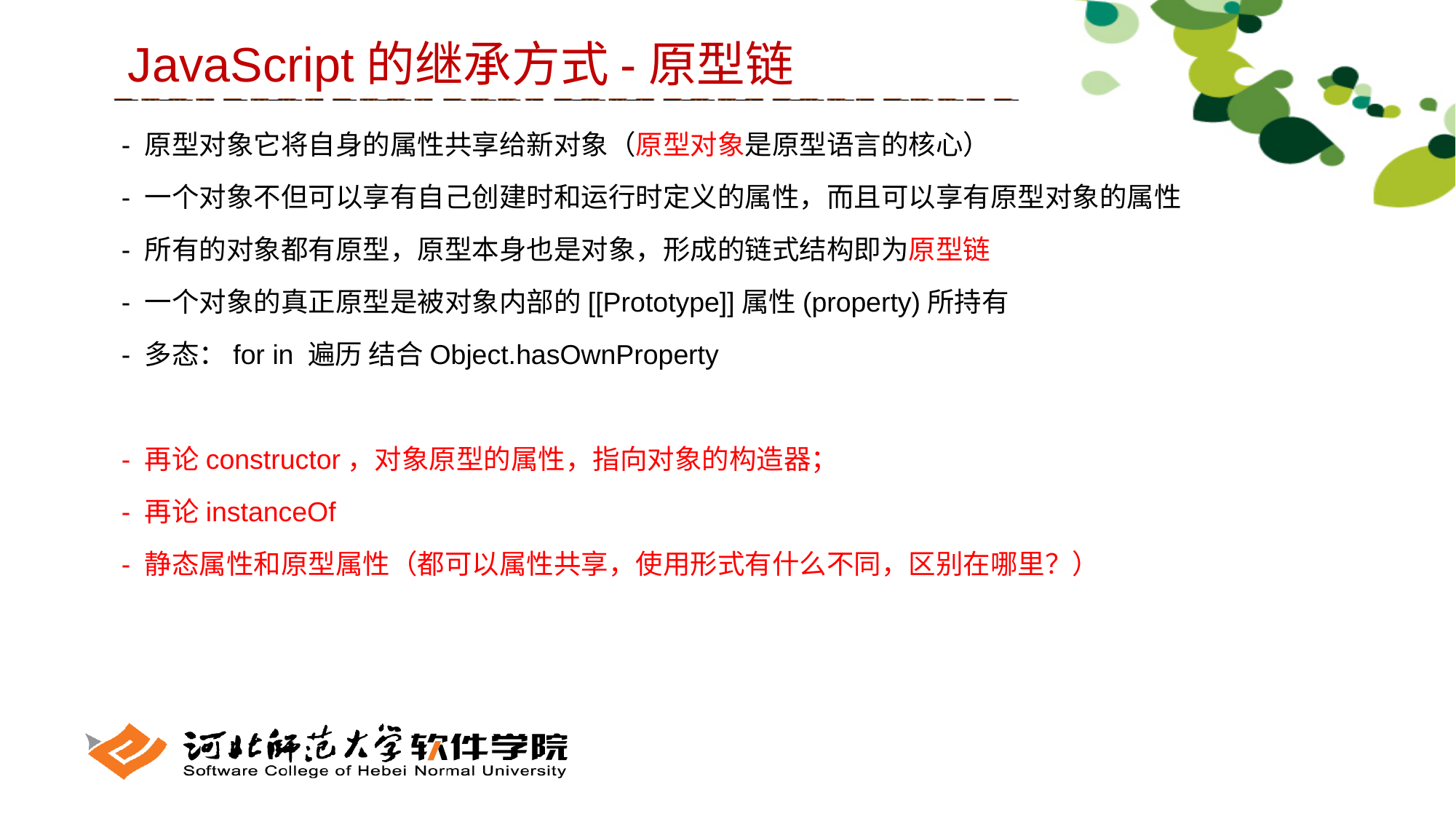

JavaScript的继承方式-原型链

- 原型对象它将自身的属性共享给新对象（原型对象是原型语言的核心）
- 一个对象不但可以享有自己创建时和运行时定义的属性，而且可以享有原型对象的属性
- 所有的对象都有原型，原型本身也是对象，形成的链式结构即为原型链
- 一个对象的真正原型是被对象内部的[[Prototype]]属性(property)所持有
- 多态：for in 遍历 结合Object.hasOwnProperty
- 再论constructor，对象原型的属性，指向对象的构造器；
- 再论instanceOf
- 静态属性和原型属性（都可以属性共享，使用形式有什么不同，区别在哪里？）